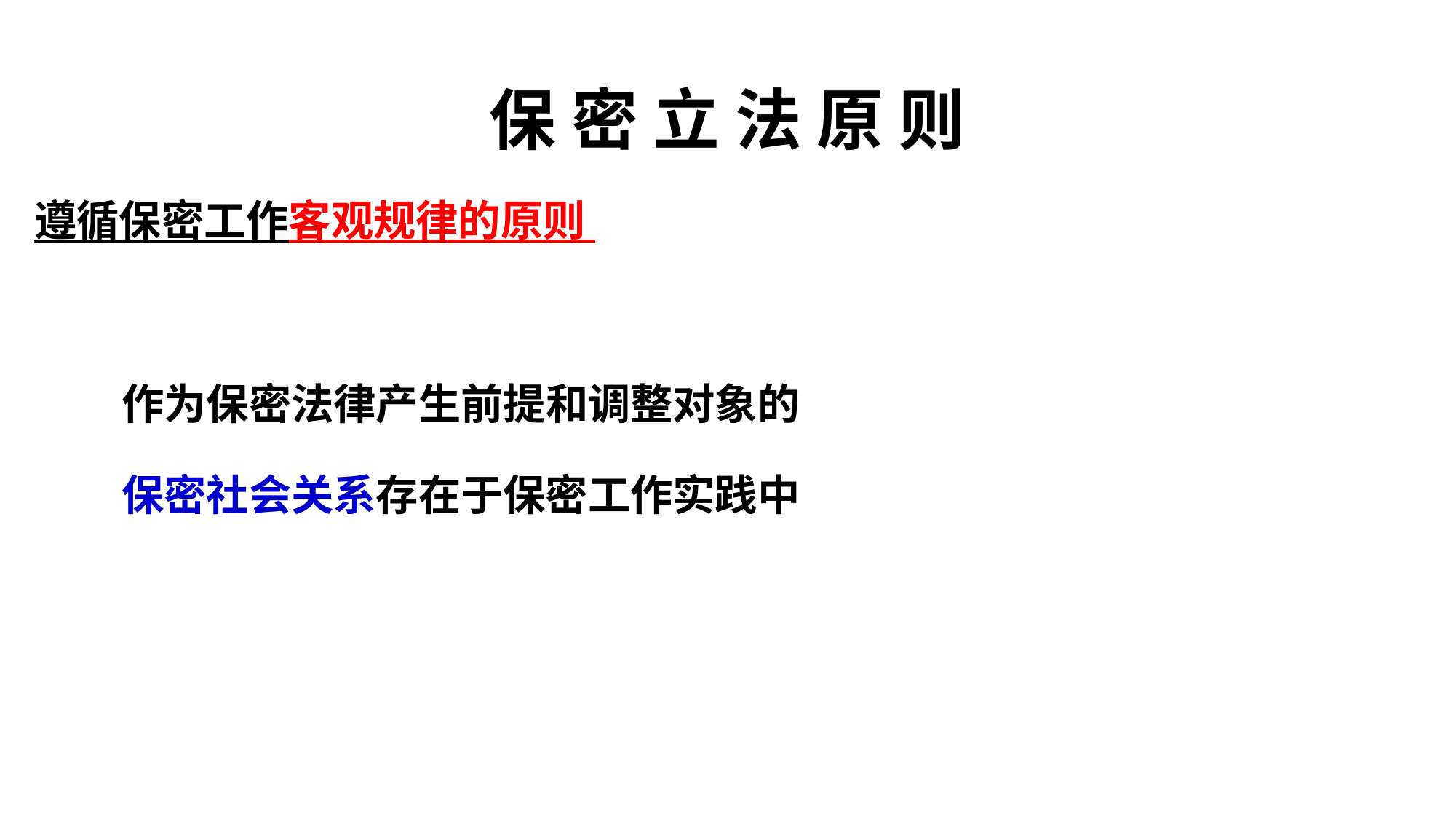

# 保 密 立 法 原 则
遵循保密工作客观规律的原则

        作为保密法律产生前提和调整对象的
        保密社会关系存在于保密工作实践中